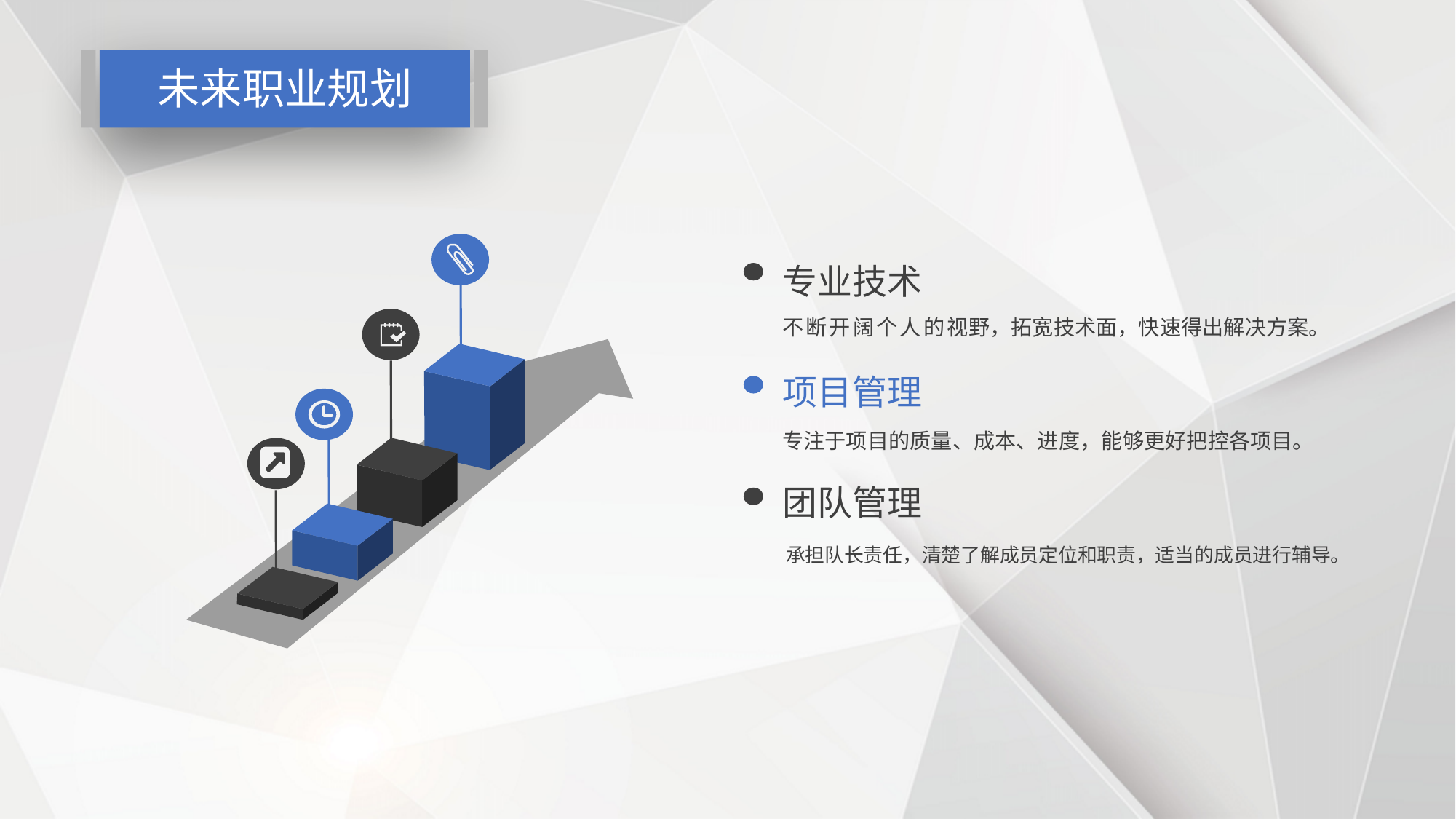

未来职业规划

专业技术
不断开阔个人的视野，拓宽技术面，快速得出解决方案。

项目管理
专注于项目的质量、成本、进度，能够更好把控各项目。

团队管理
承担队长责任，清楚了解成员定位和职责，适当的成员进行辅导。